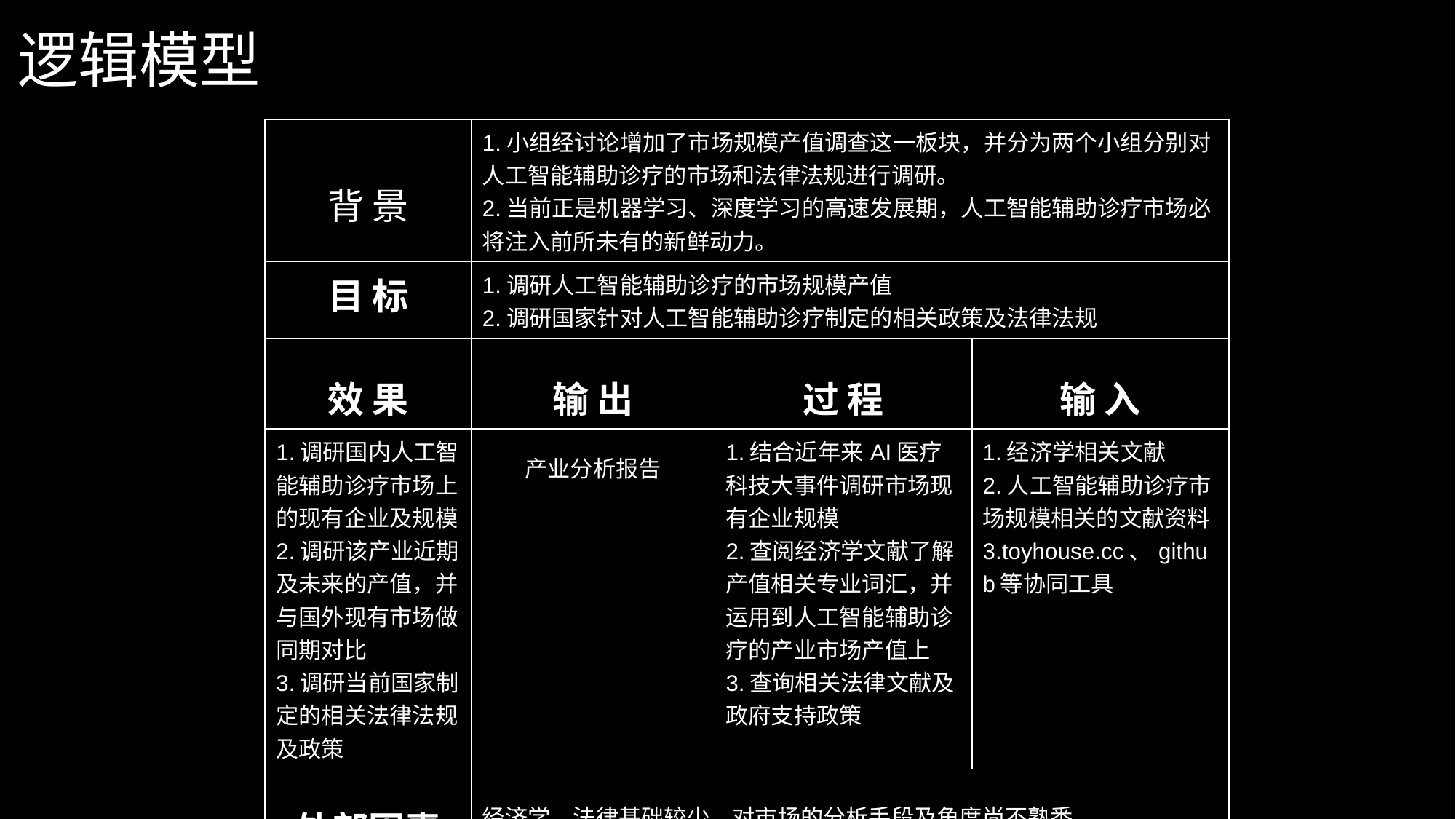

# 逻辑模型
| 背 景 | 1.小组经讨论增加了市场规模产值调查这一板块，并分为两个小组分别对人工智能辅助诊疗的市场和法律法规进行调研。 2.当前正是机器学习、深度学习的高速发展期，人工智能辅助诊疗市场必将注入前所未有的新鲜动力。 |  |  |
| --- | --- | --- | --- |
| 目 标 | 1.调研人工智能辅助诊疗的市场规模产值 2.调研国家针对人工智能辅助诊疗制定的相关政策及法律法规 |  |  |
| 效 果 | 输 出 | 过 程 | 输 入 |
| 1.调研国内人工智能辅助诊疗市场上的现有企业及规模 2.调研该产业近期及未来的产值，并与国外现有市场做同期对比 3.调研当前国家制定的相关法律法规及政策 | 产业分析报告 | 1.结合近年来AI医疗科技大事件调研市场现有企业规模 2.查阅经济学文献了解产值相关专业词汇，并运用到人工智能辅助诊疗的产业市场产值上 3.查询相关法律文献及政府支持政策 | 1.经济学相关文献 2.人工智能辅助诊疗市场规模相关的文献资料 3.toyhouse.cc、github等协同工具 |
| 外部因素 | 经济学、法律基础较少，对市场的分析手段及角度尚不熟悉。 |  |  |